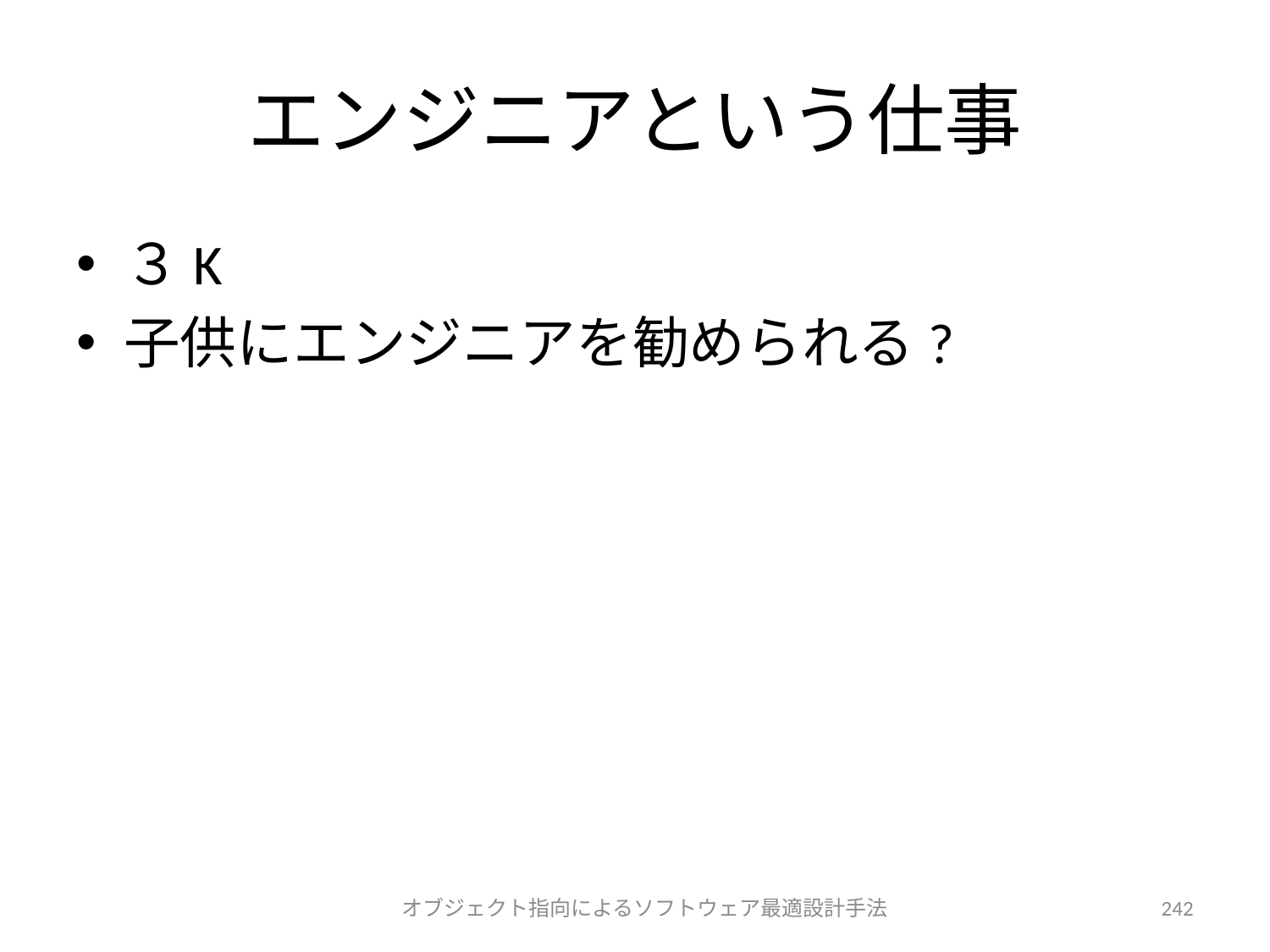

# エンジニアという仕事
３K
子供にエンジニアを勧められる?

オブジェクト指向によるソフトウェア最適設計手法
242